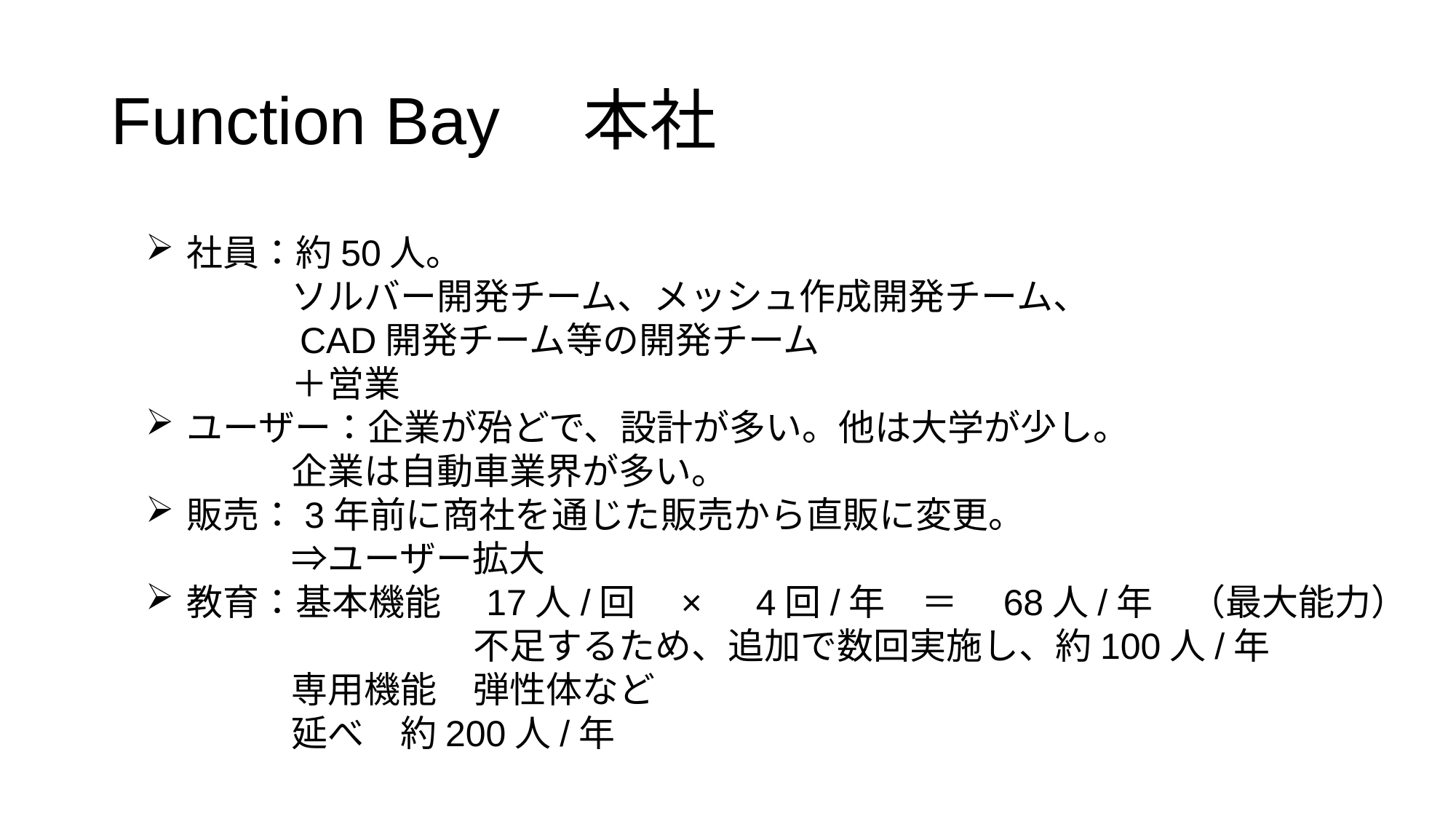

# Function Bay　本社
社員：約50人。
　　　　ソルバー開発チーム、メッシュ作成開発チーム、
　　　　CAD開発チーム等の開発チーム
　　　　＋営業
ユーザー：企業が殆どで、設計が多い。他は大学が少し。
　　　　企業は自動車業界が多い。
販売：3年前に商社を通じた販売から直販に変更。
　　　　⇒ユーザー拡大
教育：基本機能　17人/回　×　4回/年　＝　68人/年　（最大能力）
　　　　　　　　　不足するため、追加で数回実施し、約100人/年
　　　　専用機能　弾性体など
　　　　延べ　約200人/年